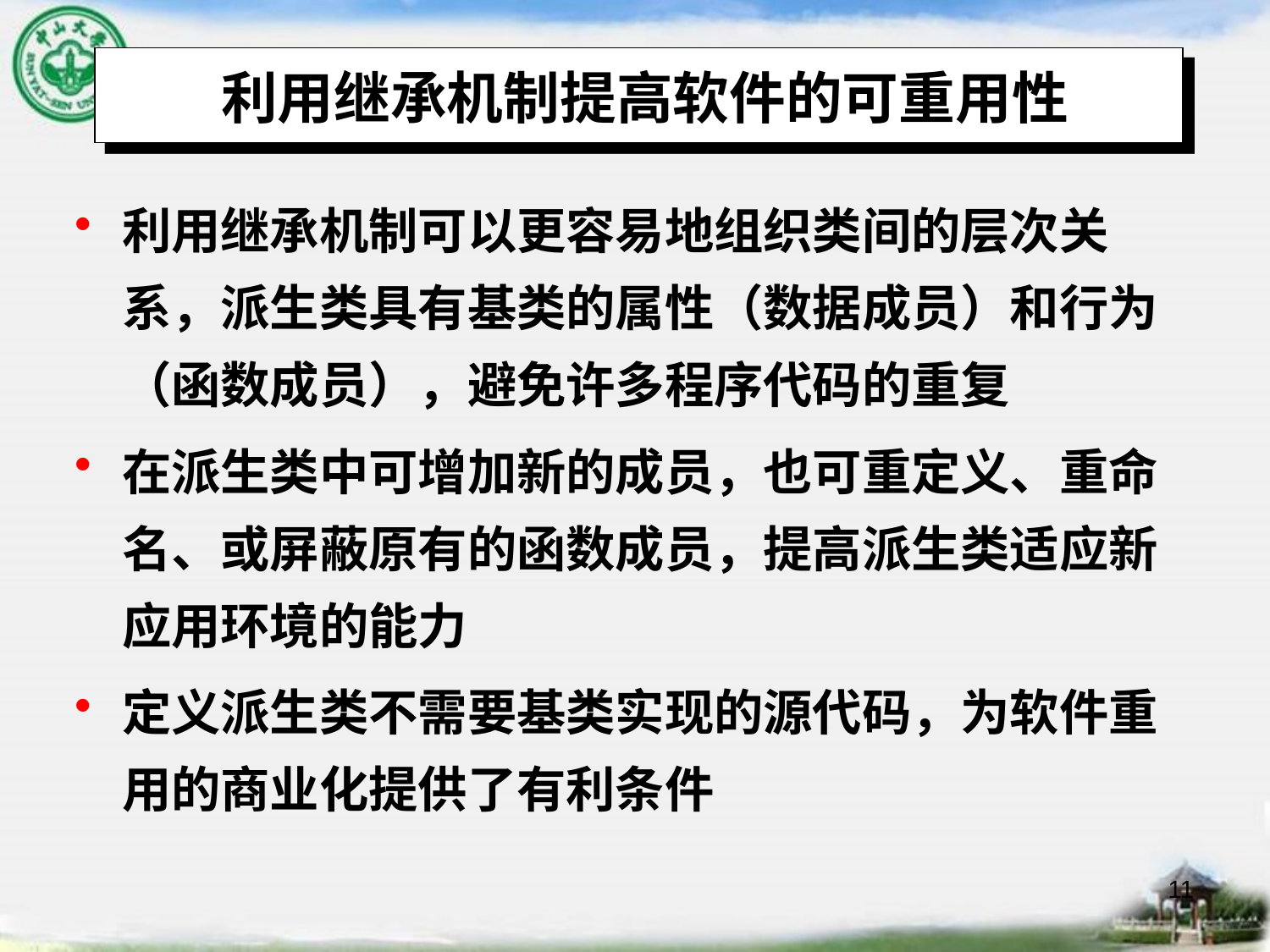

# 利用继承机制提高软件的可重用性
利用继承机制可以更容易地组织类间的层次关系，派生类具有基类的属性（数据成员）和行为（函数成员），避免许多程序代码的重复
在派生类中可增加新的成员，也可重定义、重命名、或屏蔽原有的函数成员，提高派生类适应新应用环境的能力
定义派生类不需要基类实现的源代码，为软件重用的商业化提供了有利条件
11